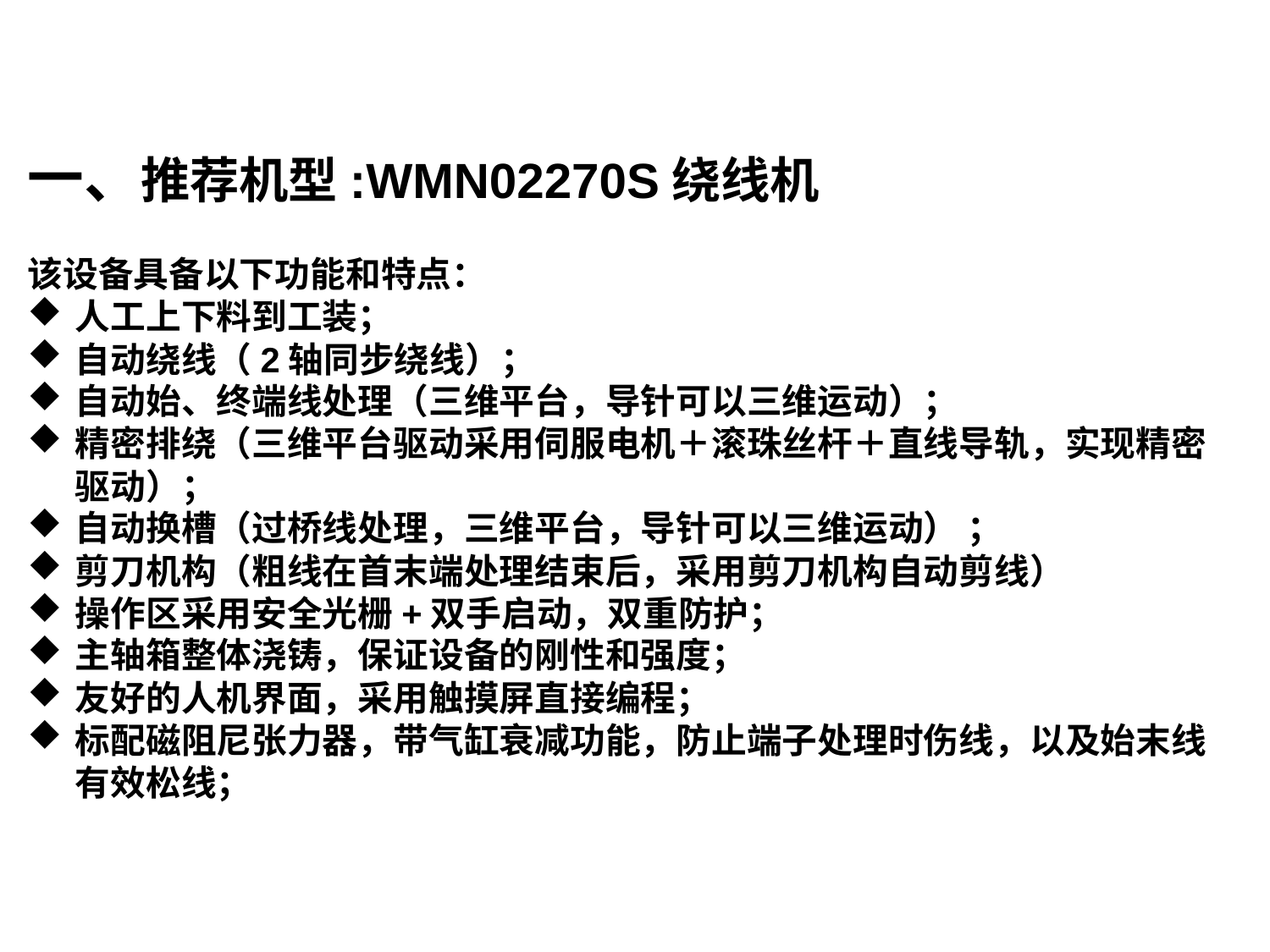

一、推荐机型:WMN02270S绕线机

该设备具备以下功能和特点：
人工上下料到工装；
自动绕线（2轴同步绕线）；
自动始、终端线处理（三维平台，导针可以三维运动）；
精密排绕（三维平台驱动采用伺服电机＋滚珠丝杆＋直线导轨，实现精密驱动）；
自动换槽（过桥线处理，三维平台，导针可以三维运动） ；
剪刀机构（粗线在首末端处理结束后，采用剪刀机构自动剪线）
操作区采用安全光栅+双手启动，双重防护；
主轴箱整体浇铸，保证设备的刚性和强度；
友好的人机界面，采用触摸屏直接编程；
标配磁阻尼张力器，带气缸衰减功能，防止端子处理时伤线，以及始末线有效松线；